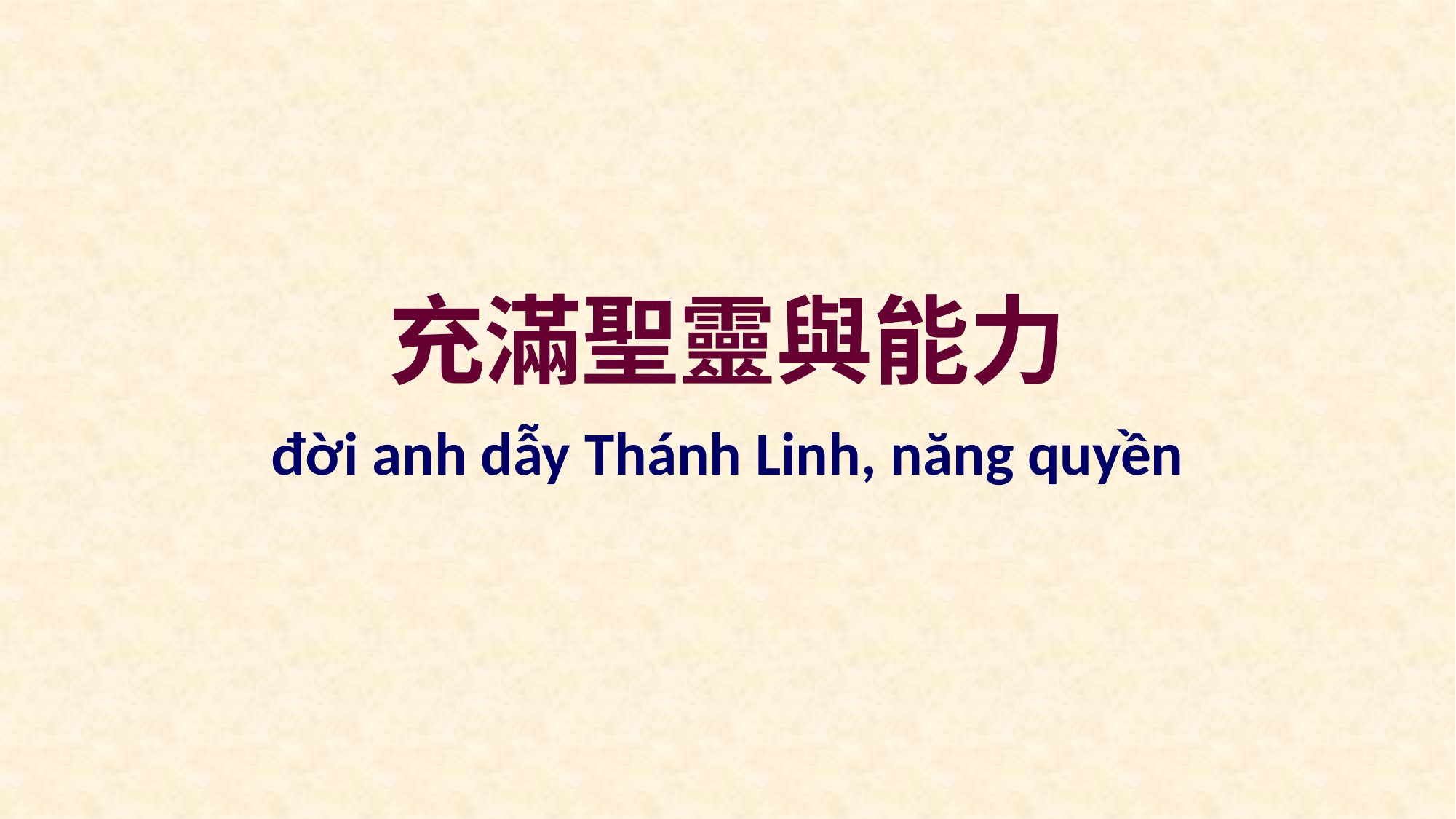

充滿聖靈與能力
đời anh dẫy Thánh Linh, năng quyền